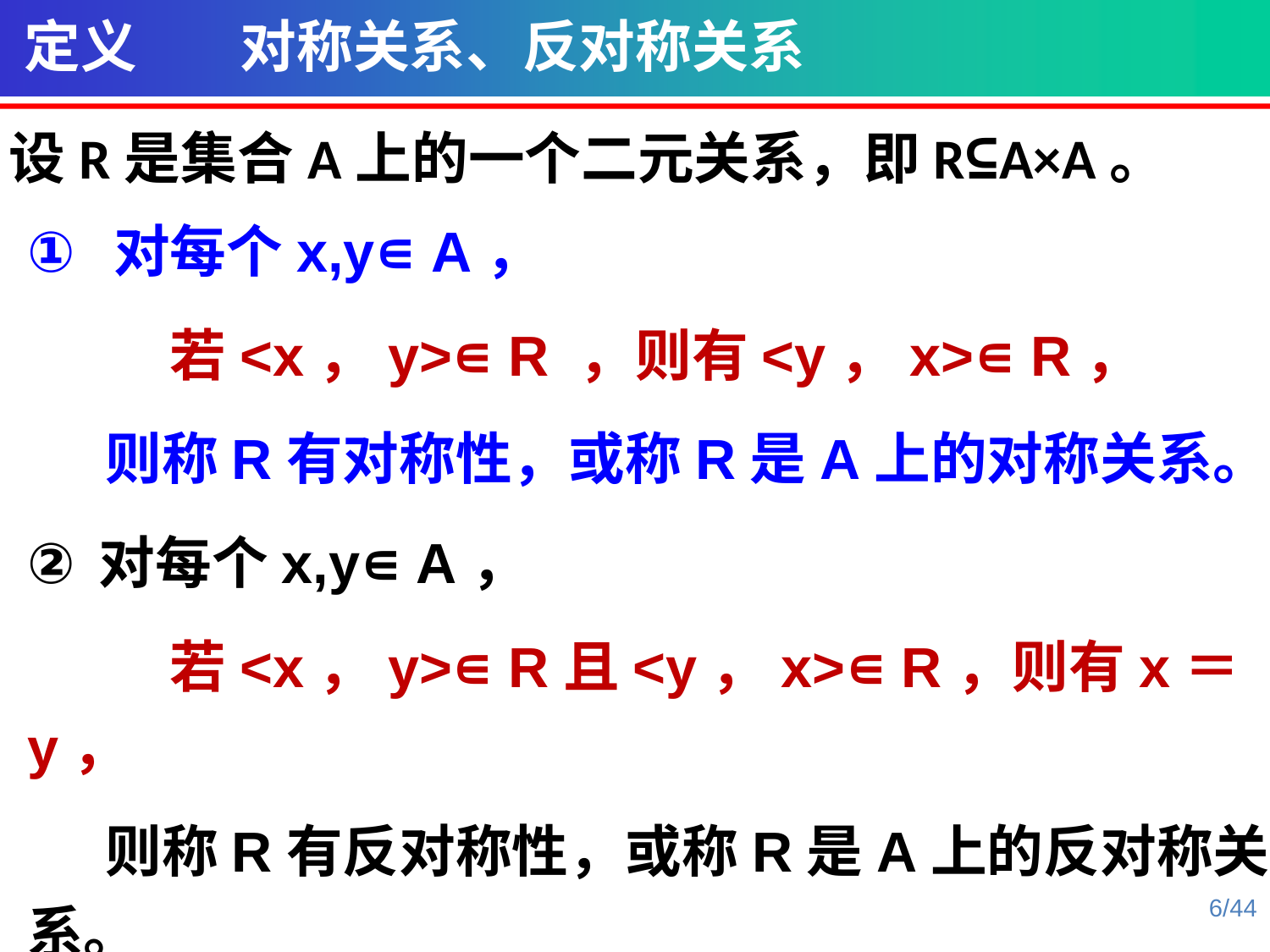

定义        对称关系、反对称关系
设R是集合A上的一个二元关系，即R⊆A×A。
对每个x,y∊A，
          若<x，y>∊R ，则有<y，x>∊R，
     则称R有对称性，或称R是A上的对称关系。
对每个x,y∊A，
          若<x，y>∊R且<y，x>∊R，则有x＝y，
     则称R有反对称性，或称R是A上的反对称关系。
6/44